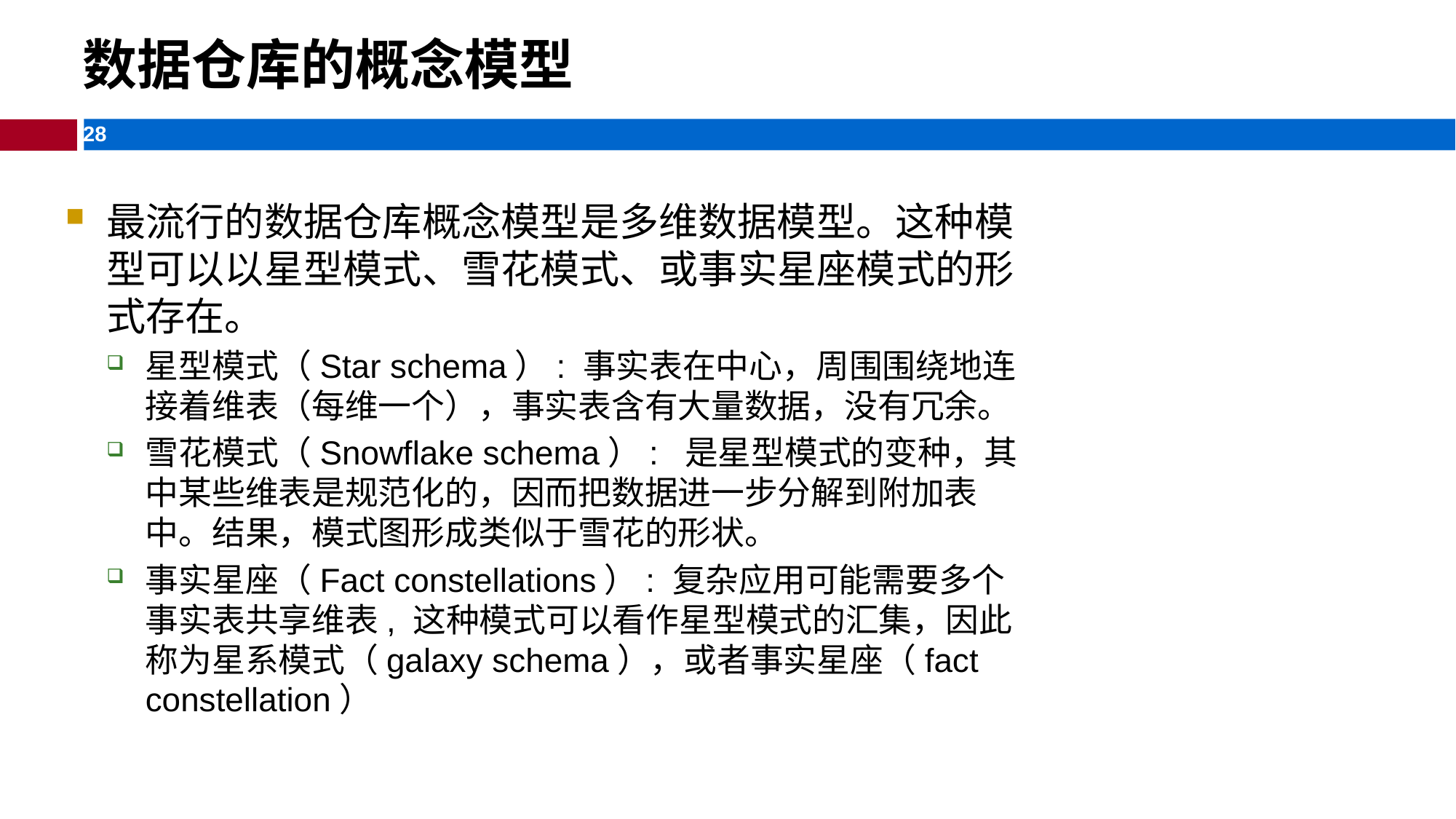

数据仓库的概念模型
最流行的数据仓库概念模型是多维数据模型。这种模型可以以星型模式、雪花模式、或事实星座模式的形式存在。
星型模式（Star schema）: 事实表在中心，周围围绕地连接着维表（每维一个），事实表含有大量数据，没有冗余。
雪花模式（Snowflake schema）:  是星型模式的变种，其中某些维表是规范化的，因而把数据进一步分解到附加表中。结果，模式图形成类似于雪花的形状。
事实星座（Fact constellations）: 复杂应用可能需要多个事实表共享维表, 这种模式可以看作星型模式的汇集，因此称为星系模式（galaxy schema），或者事实星座（fact constellation）